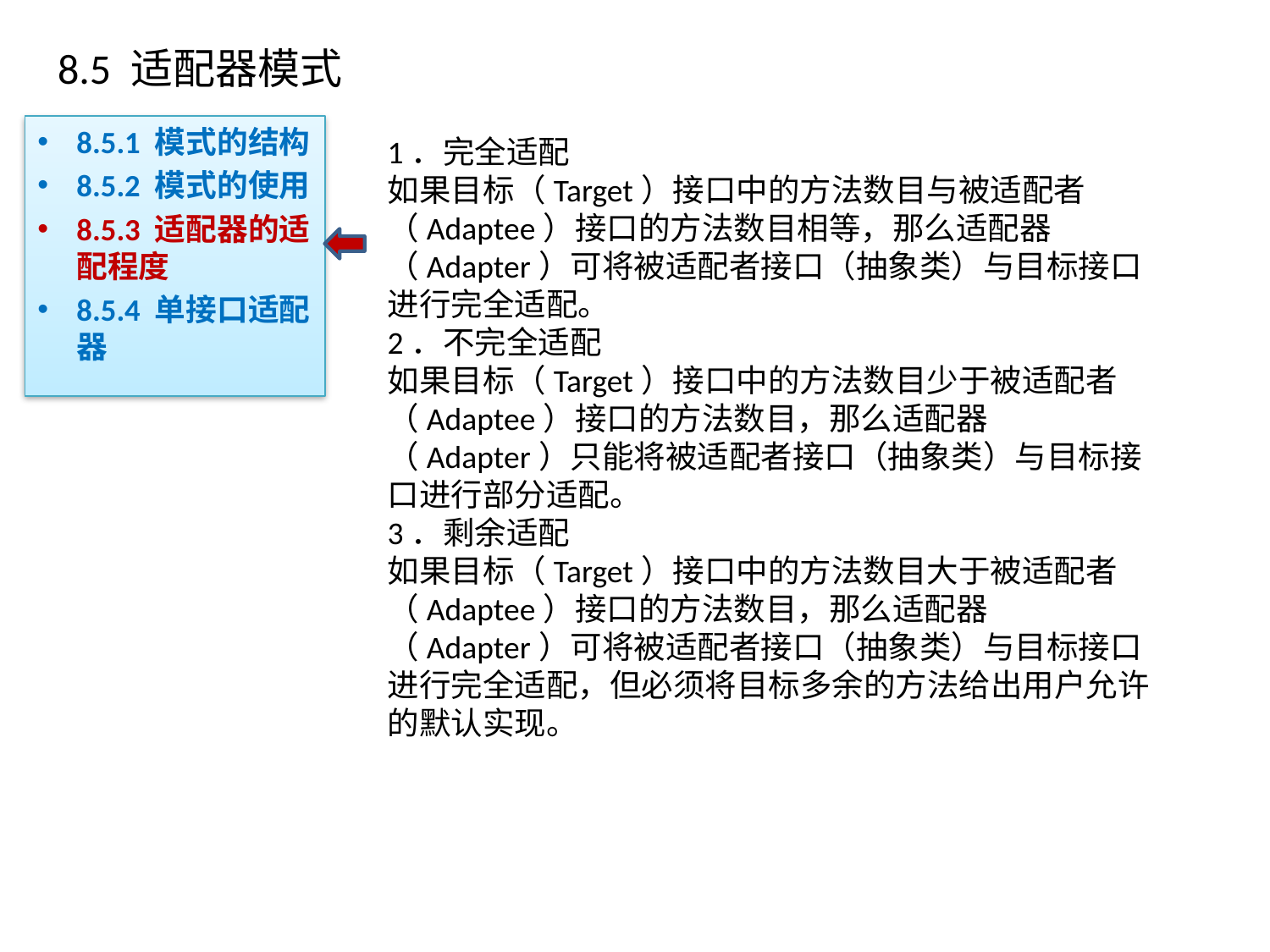

# 8.5 适配器模式
8.5.1 模式的结构
8.5.2 模式的使用
8.5.3 适配器的适配程度
8.5.4 单接口适配器
1．完全适配
如果目标（Target）接口中的方法数目与被适配者（Adaptee）接口的方法数目相等，那么适配器（Adapter）可将被适配者接口（抽象类）与目标接口进行完全适配。
2．不完全适配
如果目标（Target）接口中的方法数目少于被适配者（Adaptee）接口的方法数目，那么适配器（Adapter）只能将被适配者接口（抽象类）与目标接口进行部分适配。
3．剩余适配
如果目标（Target）接口中的方法数目大于被适配者（Adaptee）接口的方法数目，那么适配器（Adapter）可将被适配者接口（抽象类）与目标接口进行完全适配，但必须将目标多余的方法给出用户允许的默认实现。